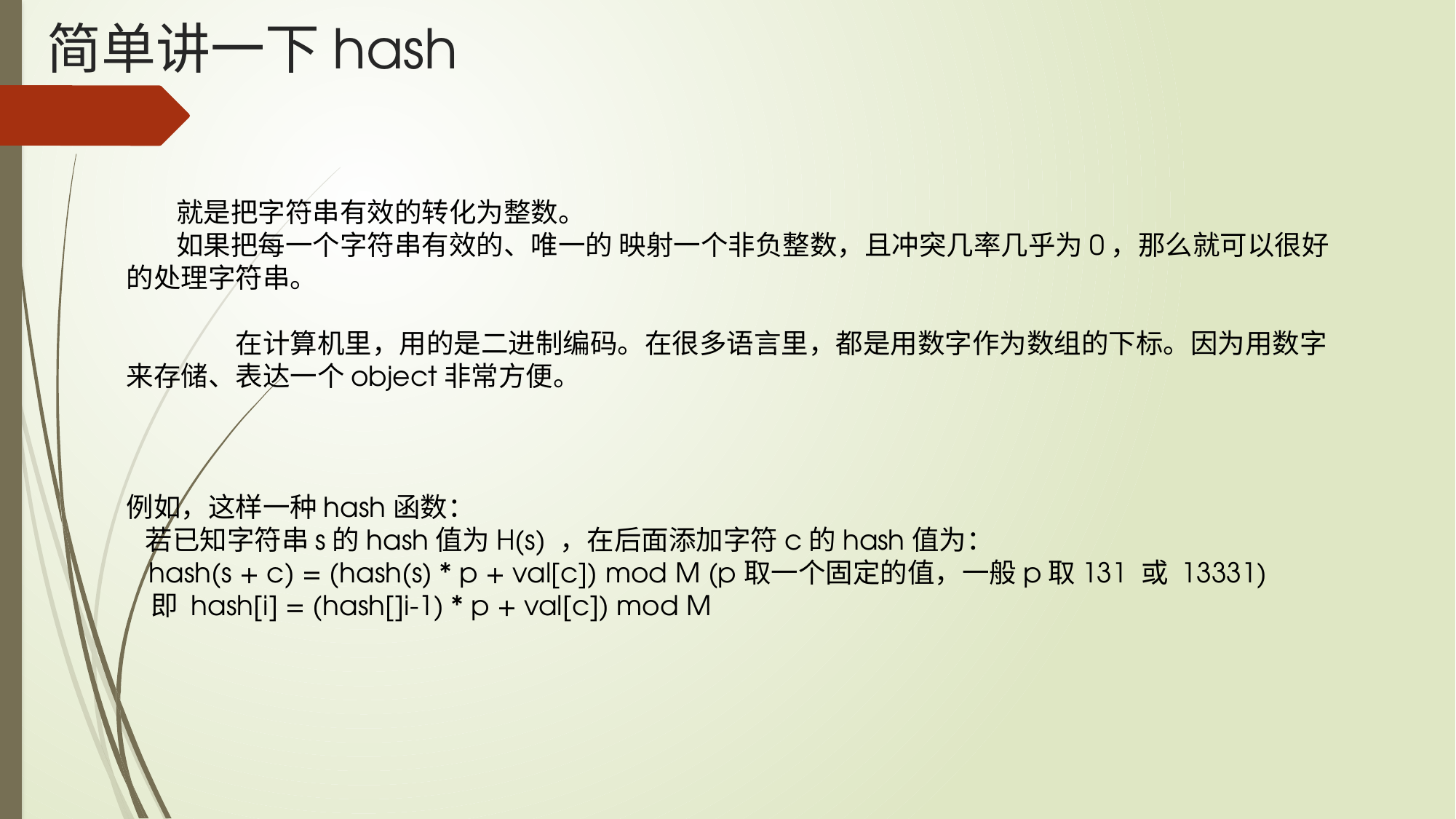

# 简单讲一下hash
       就是把字符串有效的转化为整数。
       如果把每一个字符串有效的、唯一的 映射一个非负整数，且冲突几率几乎为0，那么就可以很好的处理字符串。

	在计算机里，用的是二进制编码。在很多语言里，都是用数字作为数组的下标。因为用数字来存储、表达一个object非常方便。

例如，这样一种hash函数：
  若已知字符串s的hash值为H(s) ，在后面添加字符c的hash值为：
   hash(s + c) = (hash(s) * p + val[c]) mod M (p取一个固定的值，一般p取131 或 13331)
   即 hash[i] = (hash[]i-1) * p + val[c]) mod M